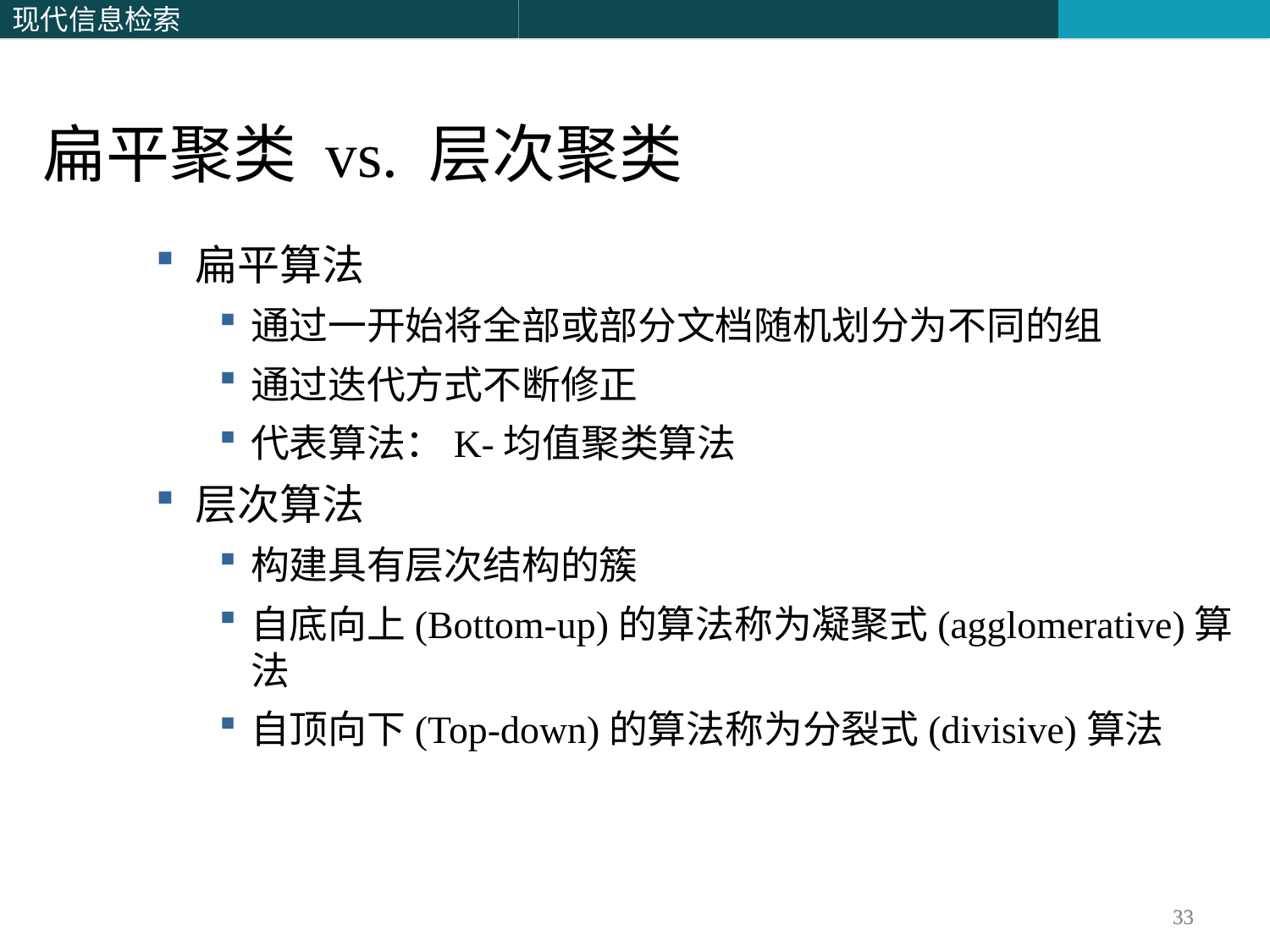

扁平聚类 vs. 层次聚类

扁平算法
通过一开始将全部或部分文档随机划分为不同的组
通过迭代方式不断修正
代表算法：K-均值聚类算法
层次算法
构建具有层次结构的簇
自底向上(Bottom-up)的算法称为凝聚式(agglomerative)算法
自顶向下(Top-down)的算法称为分裂式(divisive)算法
33
33